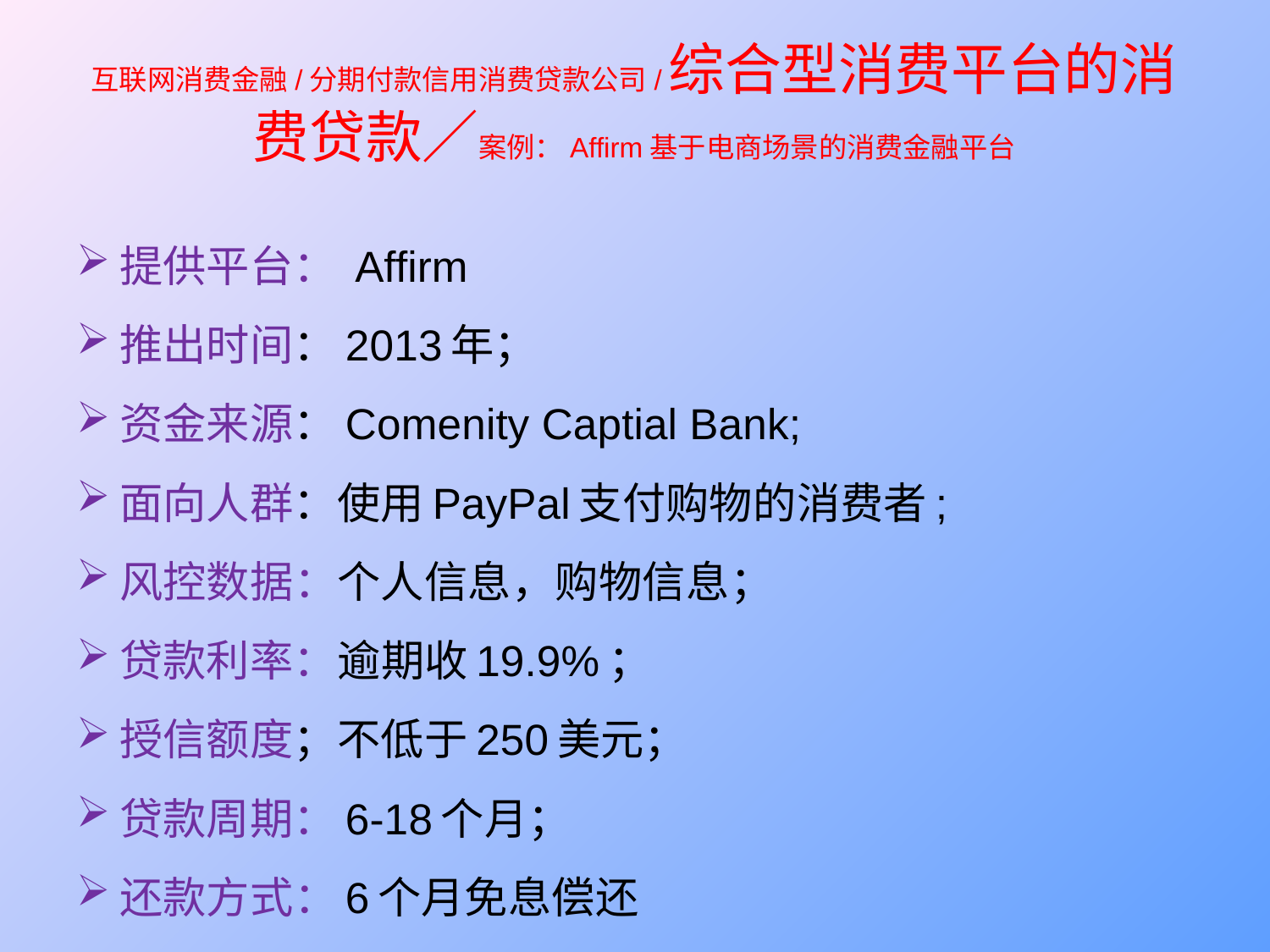

# 互联网消费金融/分期付款信用消费贷款公司/综合型消费平台的消费贷款／案例：Affirm基于电商场景的消费金融平台
提供平台： Affirm
推出时间：2013年；
资金来源：Comenity Captial Bank;
面向人群：使用PayPal支付购物的消费者;
风控数据：个人信息，购物信息；
贷款利率：逾期收19.9%；
授信额度；不低于250美元；
贷款周期：6-18个月；
还款方式：6个月免息偿还